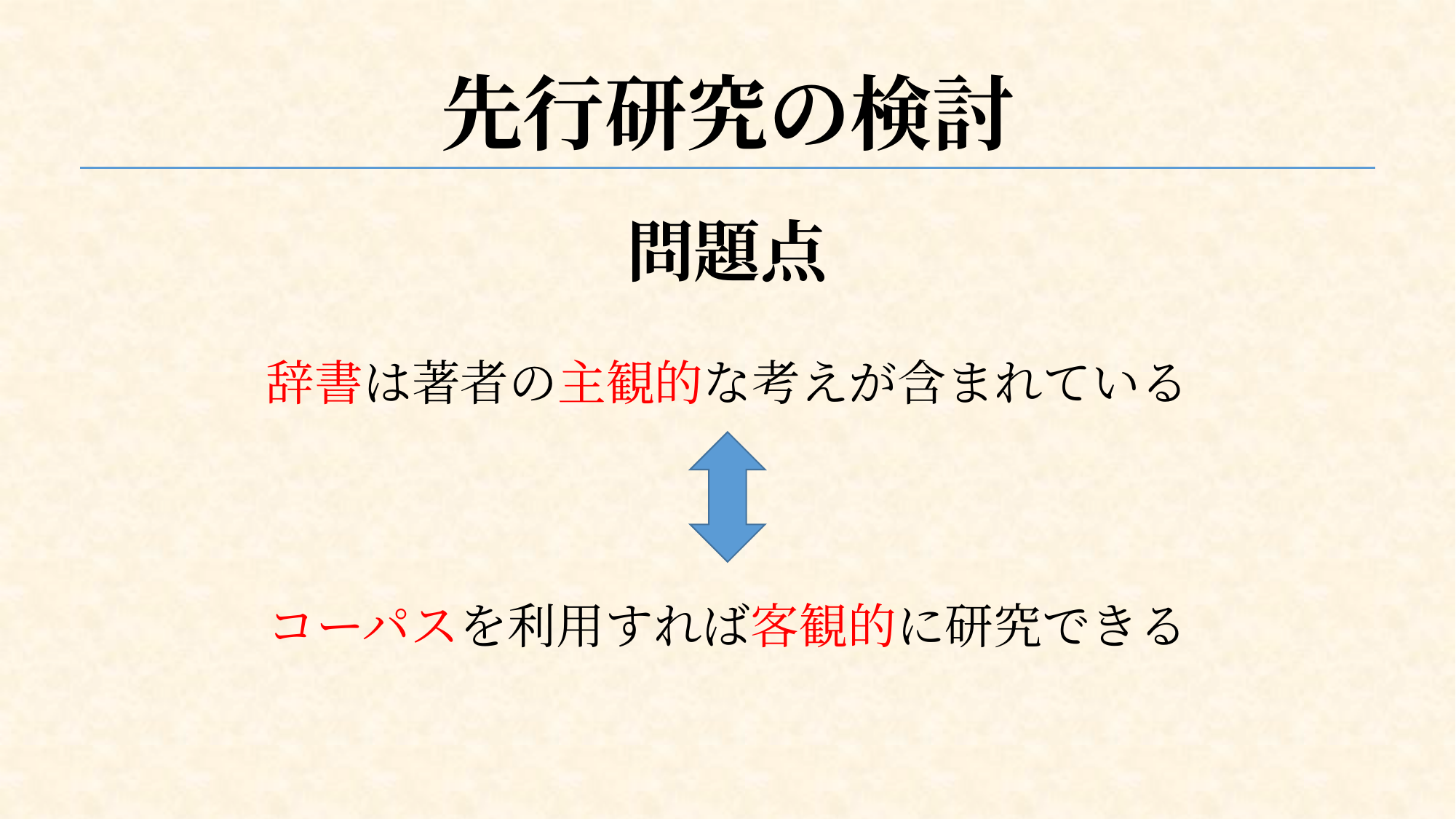

先行研究の検討
問題点
辞書は著者の主観的な考えが含まれている

コーパスを利用すれば客観的に研究できる